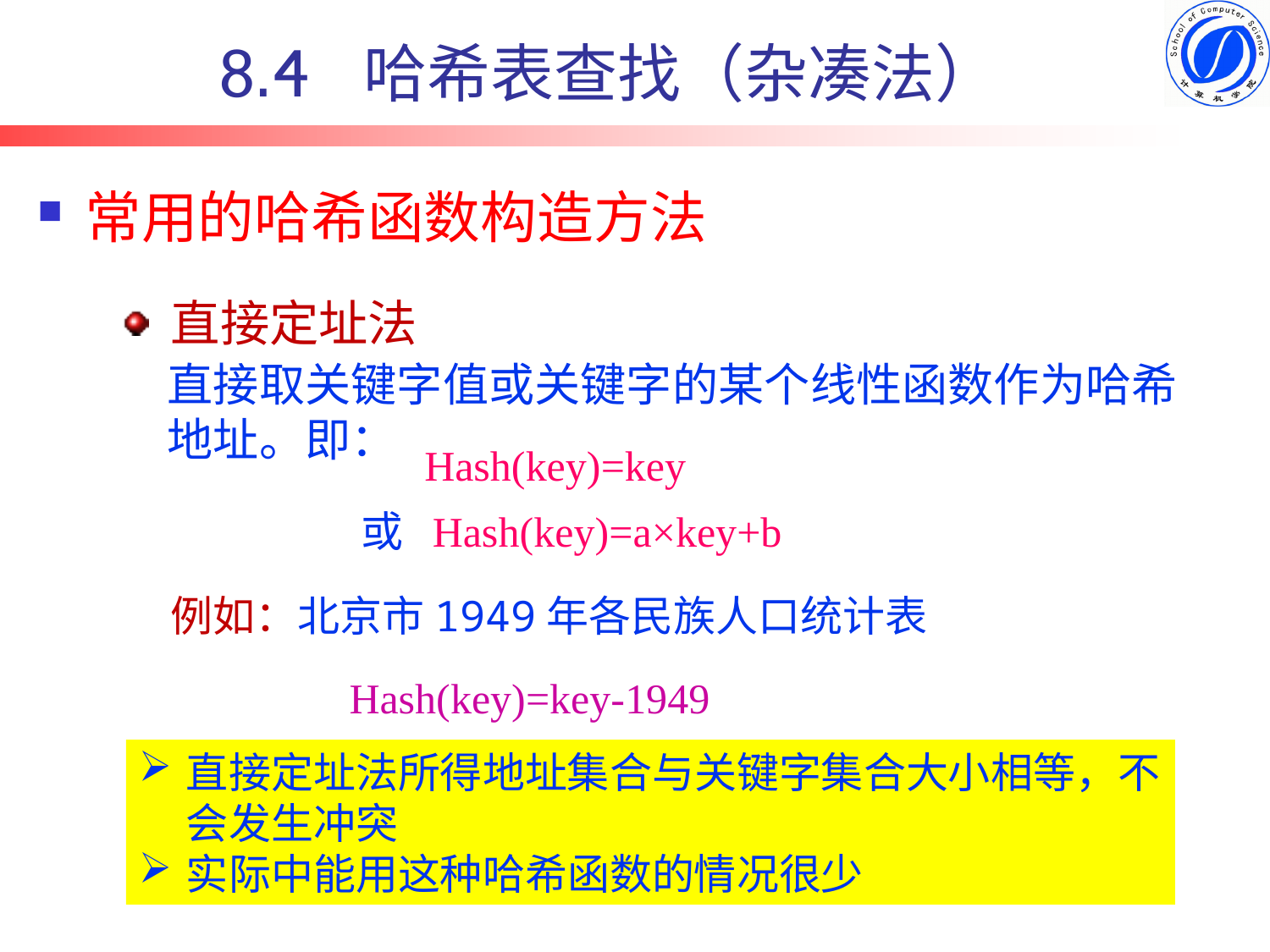

# 8.4  哈希表查找（杂凑法）
常用的哈希函数构造方法
直接定址法
直接取关键字值或关键字的某个线性函数作为哈希地址。即：
      Hash(key)=key
或  Hash(key)=a×key+b
例如：北京市1949年各民族人口统计表
Hash(key)=key-1949
直接定址法所得地址集合与关键字集合大小相等，不会发生冲突
实际中能用这种哈希函数的情况很少